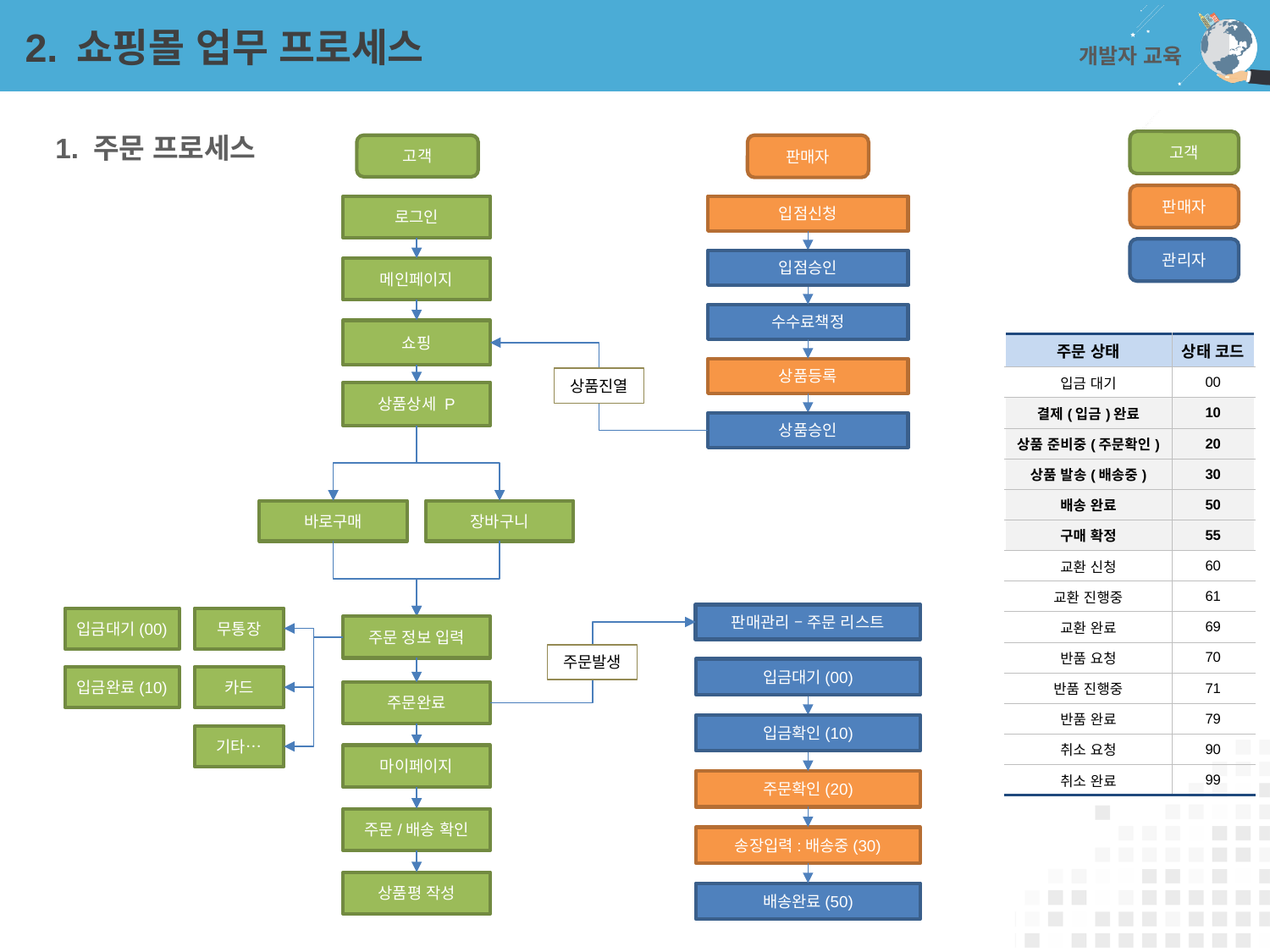

# 2. 쇼핑몰 업무 프로세스
개발자 교육
1. 주문 프로세스
고객
고객
판매자
판매자
로그인
입점신청
관리자
입점승인
메인페이지
수수료책정
쇼핑
| 주문 상태 | 상태 코드 |
| --- | --- |
| 입금 대기 | 00 |
| 결제(입금)완료 | 10 |
| 상품 준비중(주문확인) | 20 |
| 상품 발송(배송중) | 30 |
| 배송 완료 | 50 |
| 구매 확정 | 55 |
| 교환 신청 | 60 |
| 교환 진행중 | 61 |
| 교환 완료 | 69 |
| 반품 요청 | 70 |
| 반품 진행중 | 71 |
| 반품 완료 | 79 |
| 취소 요청 | 90 |
| 취소 완료 | 99 |
상품등록
상품진열
상품상세 P
상품승인
바로구매
장바구니
판매관리 – 주문 리스트
입금대기(00)
무통장
주문 정보 입력
주문발생
입금대기(00)
입금완료(10)
카드
주문완료
입금확인(10)
기타…
마이페이지
주문확인(20)
주문/배송 확인
송장입력:배송중(30)
상품평 작성
배송완료(50)